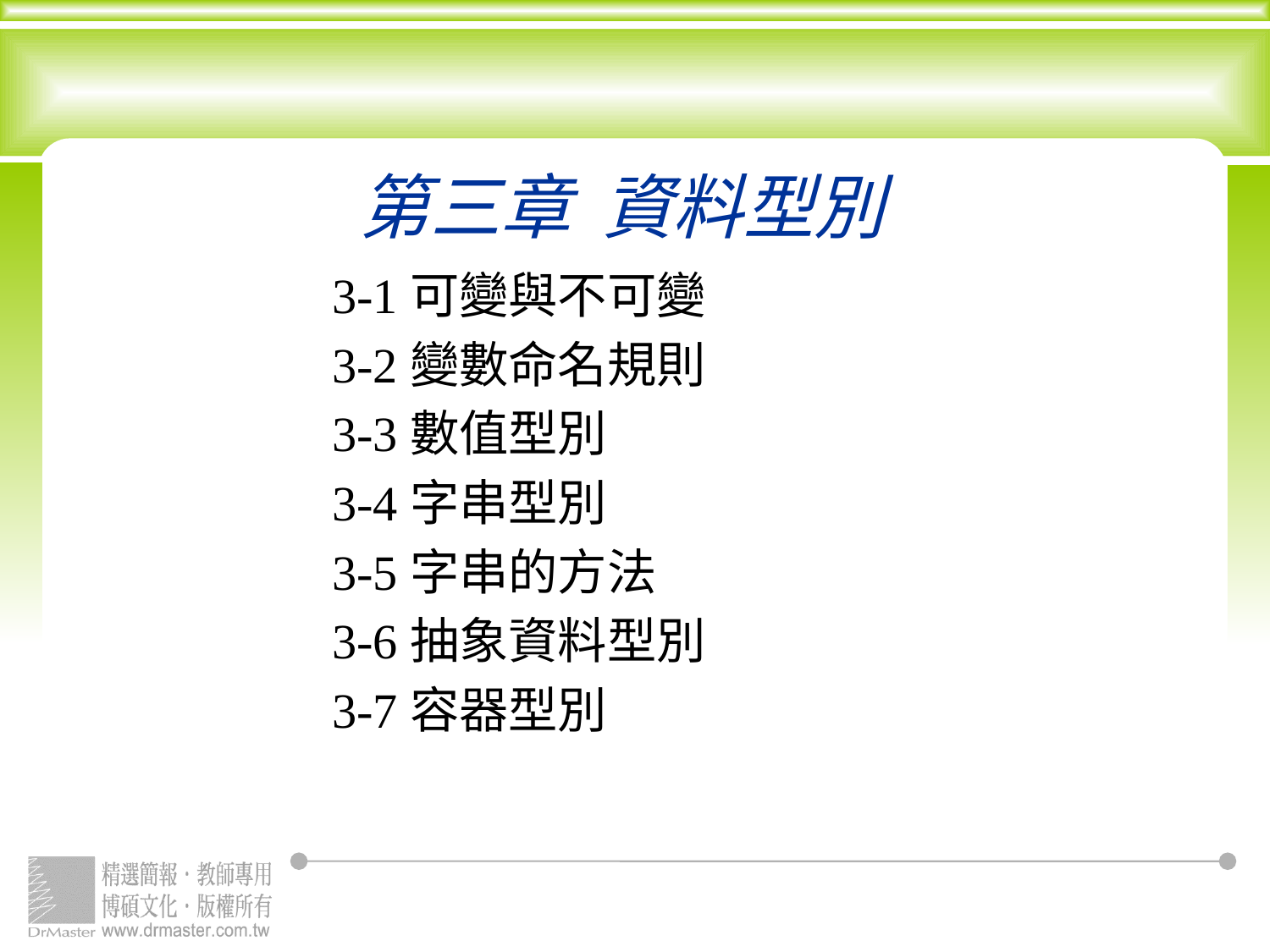

# 第三章  資料型別
3-1可變與不可變
3-2變數命名規則
3-3數值型別
3-4字串型別
3-5字串的方法
3-6抽象資料型別
3-7容器型別